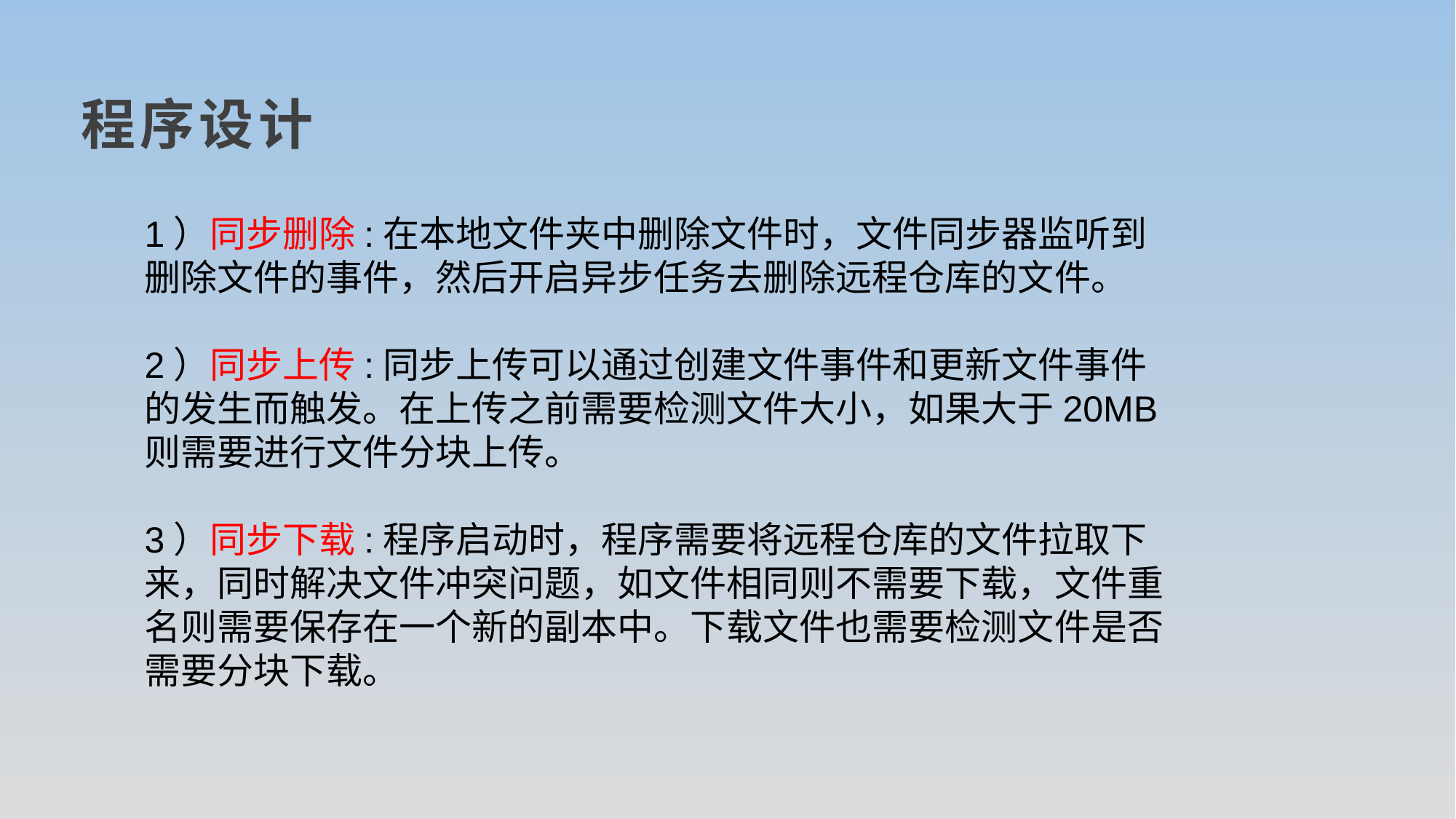

程序设计
1）同步删除:在本地文件夹中删除文件时，文件同步器监听到删除文件的事件，然后开启异步任务去删除远程仓库的文件。

2）同步上传:同步上传可以通过创建文件事件和更新文件事件的发生而触发。在上传之前需要检测文件大小，如果大于20MB则需要进行文件分块上传。

3）同步下载:程序启动时，程序需要将远程仓库的文件拉取下来，同时解决文件冲突问题，如文件相同则不需要下载，文件重名则需要保存在一个新的副本中。下载文件也需要检测文件是否需要分块下载。